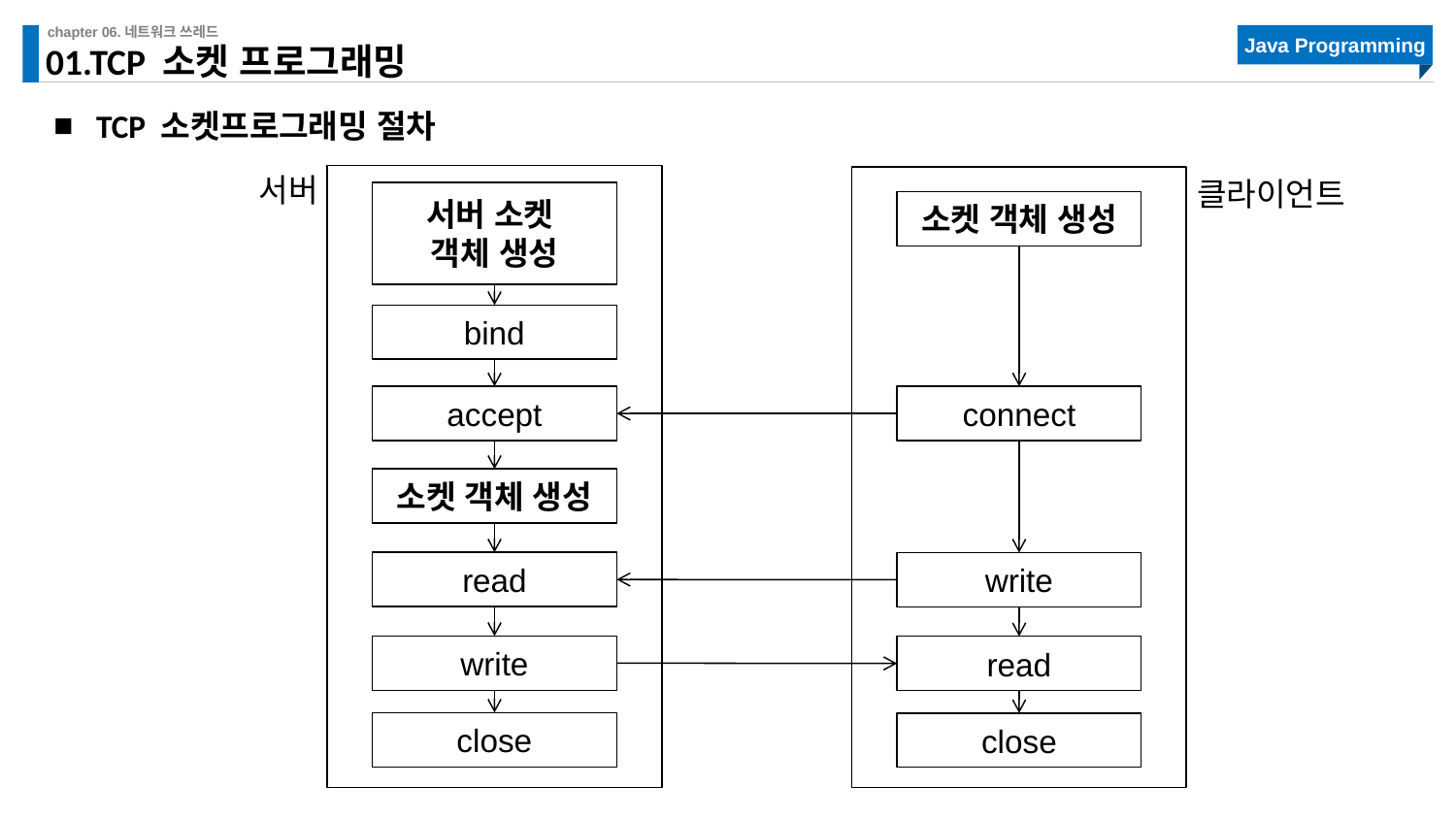

# 01.TCP 소켓 프로그래밍
TCP 소켓프로그래밍 절차
서버

클라이언트

서버 소켓
객체 생성
소켓 객체 생성
bind
accept
connect
소켓 객체 생성
read
write
write
read
close
close